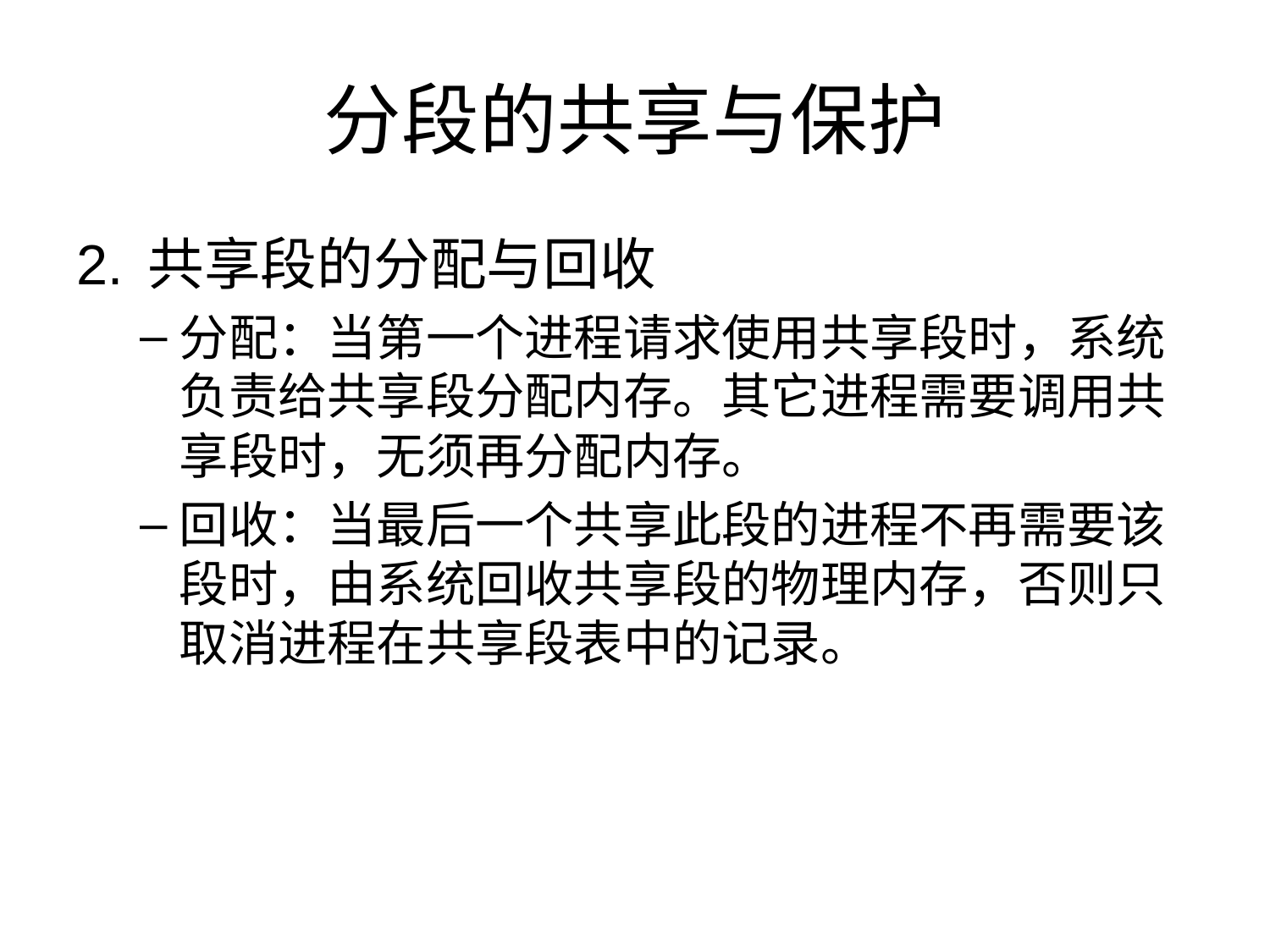

# 分段的共享与保护
共享段的分配与回收
分配：当第一个进程请求使用共享段时，系统负责给共享段分配内存。其它进程需要调用共享段时，无须再分配内存。
回收：当最后一个共享此段的进程不再需要该段时，由系统回收共享段的物理内存，否则只取消进程在共享段表中的记录。